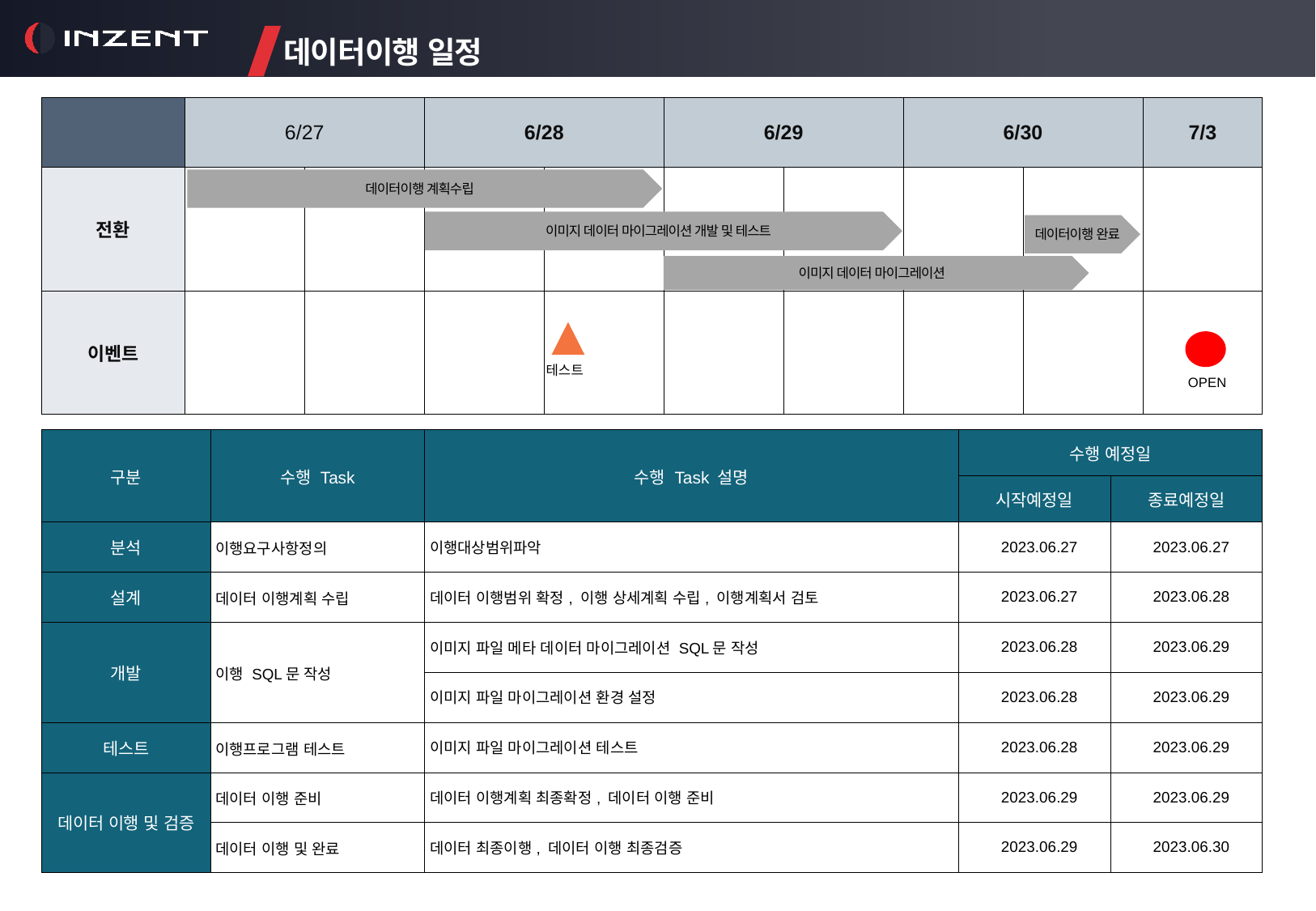

데이터이행 일정
| 구분 | 6/27 |  | 6/28 |  | 6/29 |  | 6/30 |  | 7/3 |
| --- | --- | --- | --- | --- | --- | --- | --- | --- | --- |
| 전환 |  |  |  |  |  |  |  |  |  |
| 이벤트 |  |  |  |  |  |  |  |  |  |
데이터이행 계획수립
이미지 데이터 마이그레이션 개발 및 테스트
데이터이행 완료
이미지 데이터 마이그레이션

     테스트
OPEN
| 구분 | 수행 Task | 수행 Task 설명 | 수행 예정일 |  |
| --- | --- | --- | --- | --- |
|  |  |  | 시작예정일 | 종료예정일 |
| 분석 | 이행요구사항정의 | 이행대상범위파악 | 2023.06.27 | 2023.06.27 |
| 설계 | 데이터 이행계획 수립 | 데이터 이행범위 확정, 이행 상세계획 수립, 이행계획서 검토 | 2023.06.27 | 2023.06.28 |
| 개발 | 이행 SQL문 작성 | 이미지 파일 메타 데이터 마이그레이션 SQL문 작성 | 2023.06.28 | 2023.06.29 |
|  |  | 이미지 파일 마이그레이션 환경 설정 | 2023.06.28 | 2023.06.29 |
| 테스트 | 이행프로그램 테스트 | 이미지 파일 마이그레이션 테스트 | 2023.06.28 | 2023.06.29 |
| 데이터 이행 및 검증 | 데이터 이행 준비 | 데이터 이행계획 최종확정, 데이터 이행 준비 | 2023.06.29 | 2023.06.29 |
|  | 데이터 이행 및 완료 | 데이터 최종이행, 데이터 이행 최종검증 | 2023.06.29 | 2023.06.30 |